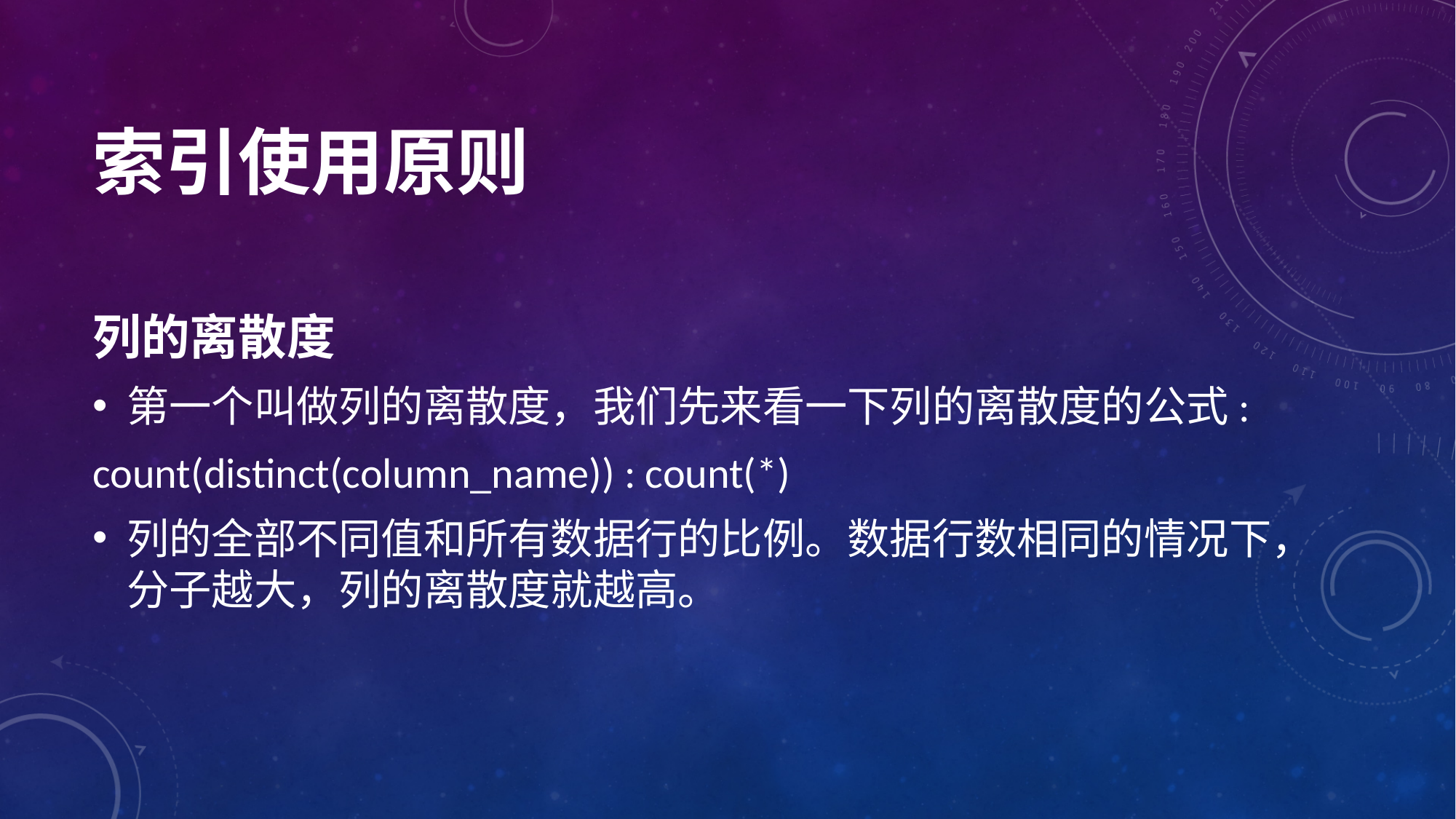

# 索引使用原则
列的离散度
第一个叫做列的离散度，我们先来看一下列的离散度的公式:
count(distinct(column_name)) : count(*)
列的全部不同值和所有数据行的比例。数据行数相同的情况下，分子越大，列的离散度就越高。